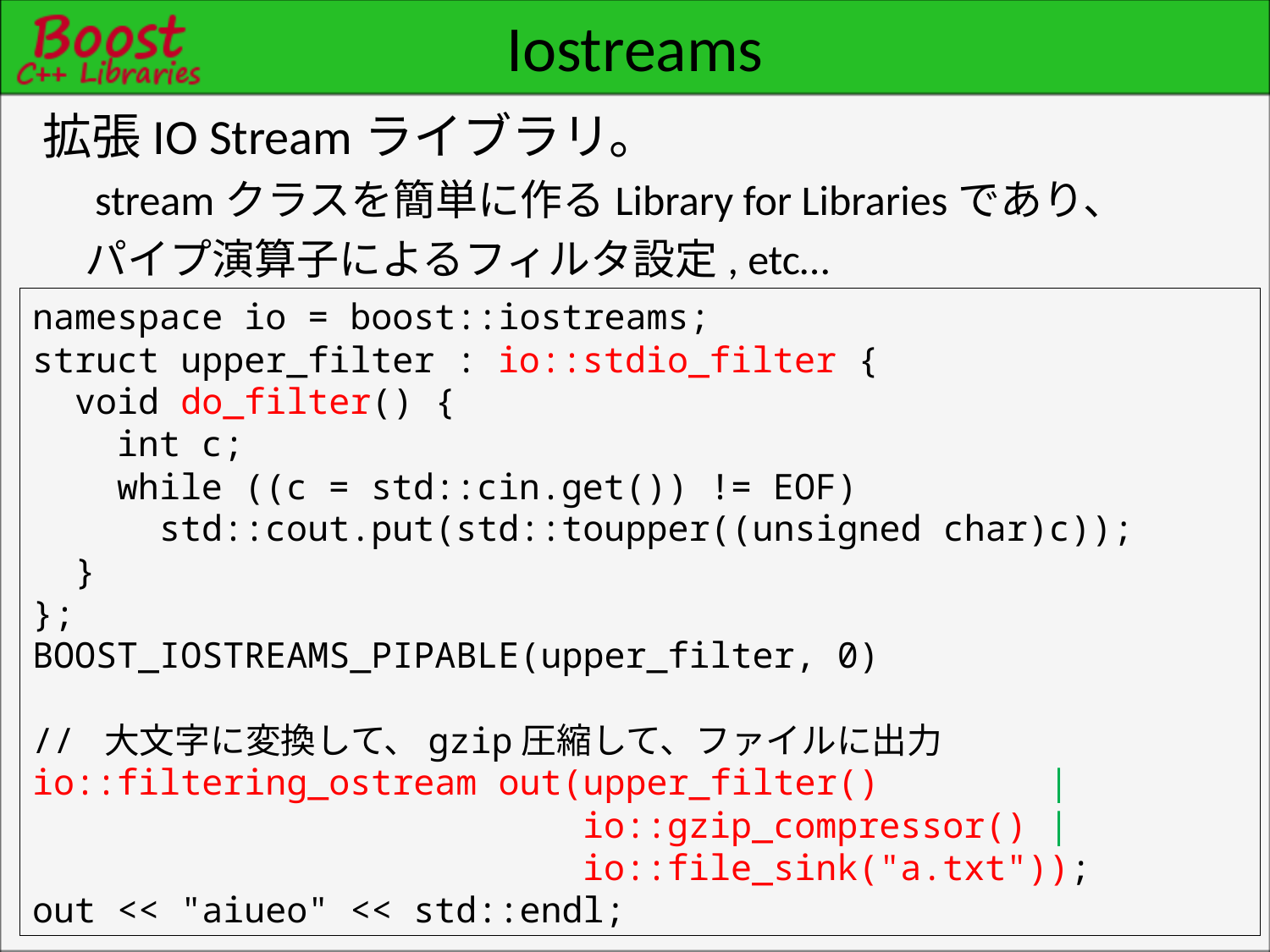

# Iostreams
拡張IO Streamライブラリ。
　streamクラスを簡単に作るLibrary for Librariesであり、
　パイプ演算子によるフィルタ設定, etc…
namespace io = boost::iostreams;
struct upper_filter : io::stdio_filter {
  void do_filter() {
    int c;
    while ((c = std::cin.get()) != EOF)
      std::cout.put(std::toupper((unsigned char)c));
  }
};
BOOST_IOSTREAMS_PIPABLE(upper_filter, 0)

// 大文字に変換して、gzip圧縮して、ファイルに出力
io::filtering_ostream out(upper_filter()        |
                          io::gzip_compressor() |
                          io::file_sink("a.txt"));
out << "aiueo" << std::endl;